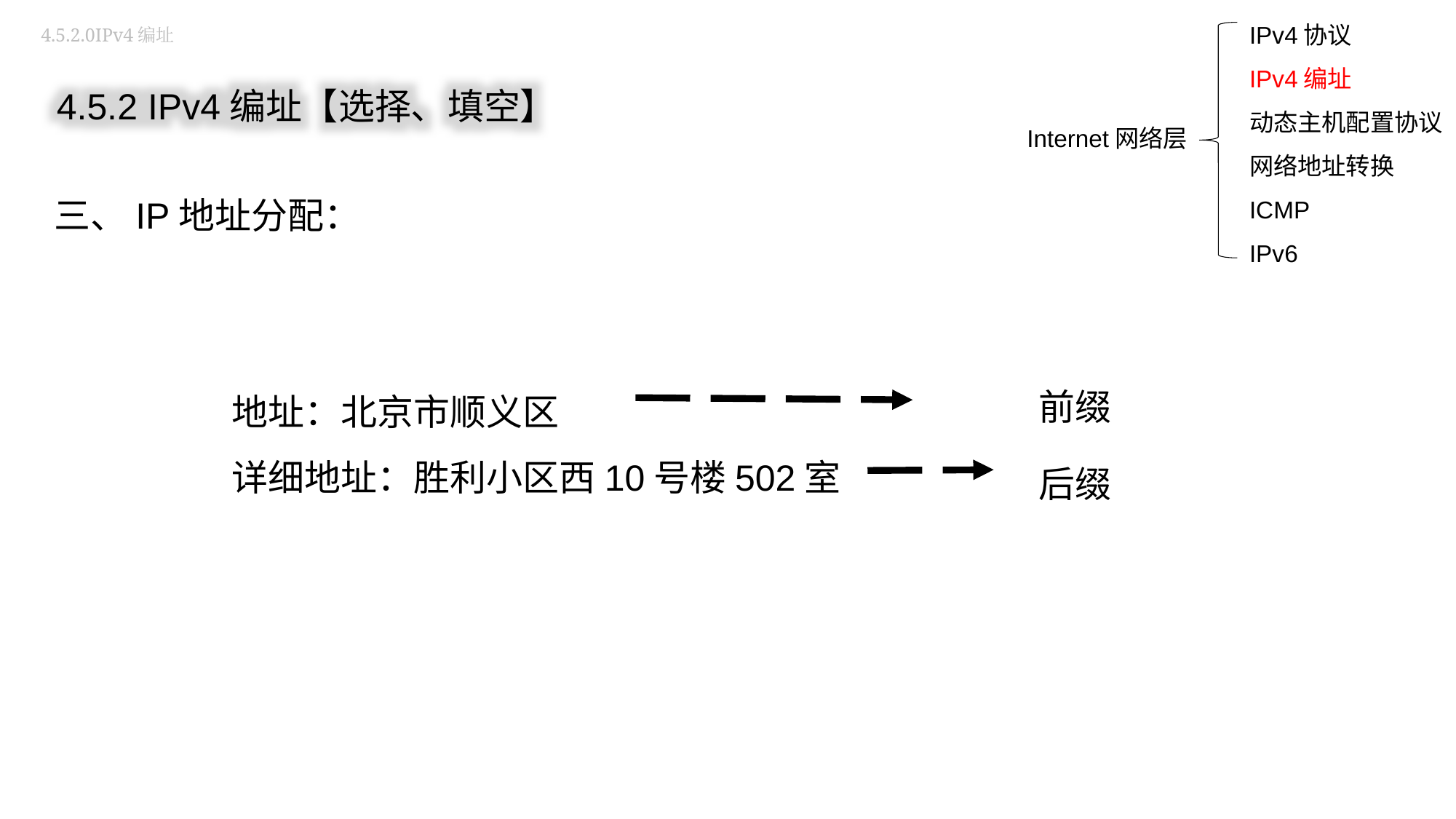

IPv4协议
IPv4编址
动态主机配置协议
网络地址转换
ICMP
IPv6
4.5.2.0IPv4编址

4.5.2 IPv4编址【选择、填空】
Internet网络层
三、IP地址分配：
前缀
地址：北京市顺义区
详细地址：胜利小区西10号楼502室
后缀